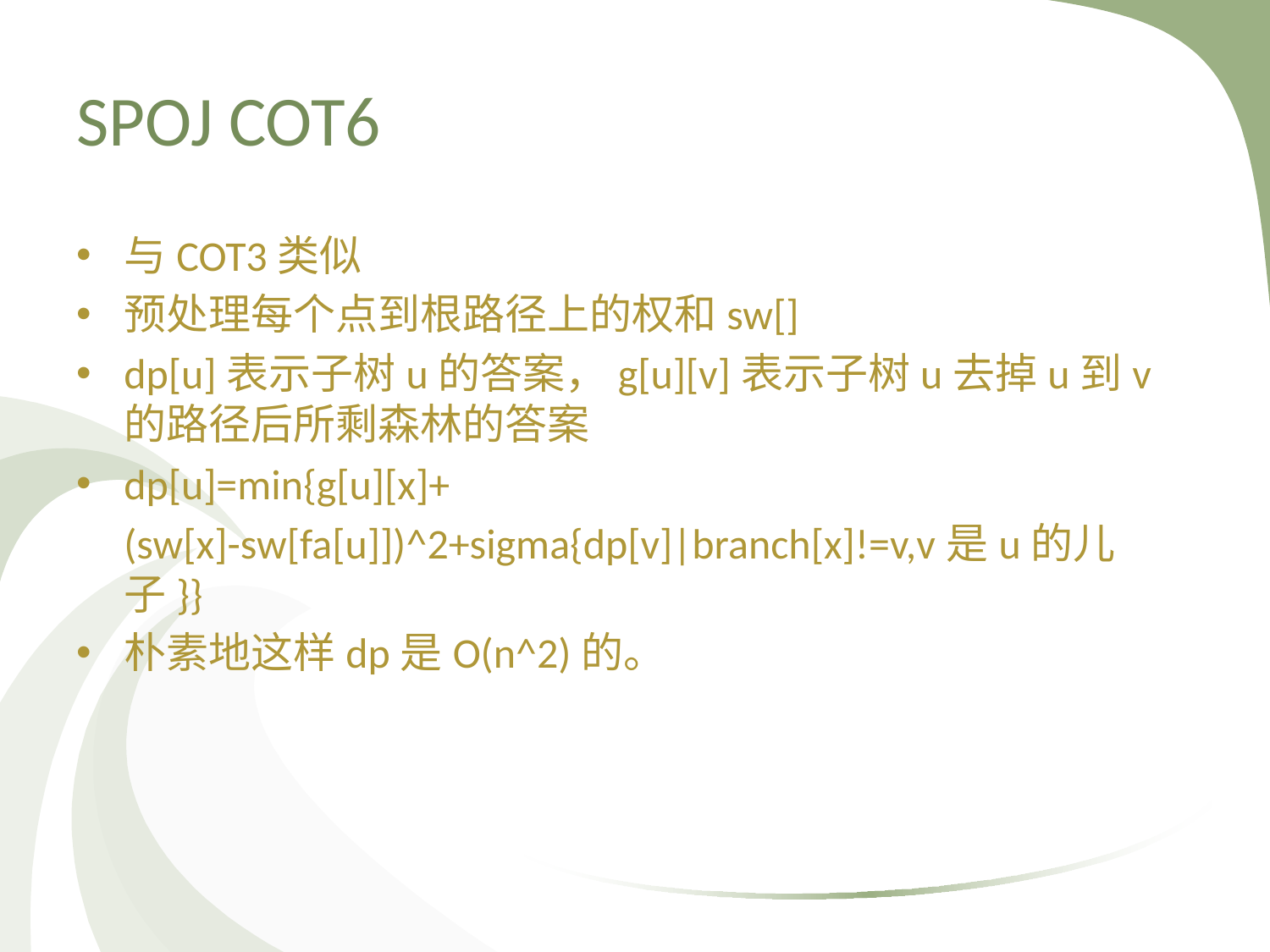

# SPOJ COT6
与COT3类似
预处理每个点到根路径上的权和sw[]
dp[u]表示子树u的答案，g[u][v]表示子树u去掉u到v的路径后所剩森林的答案
dp[u]=min{g[u][x]+
	(sw[x]-sw[fa[u]])^2+sigma{dp[v]|branch[x]!=v,v是u的儿子}}
朴素地这样dp是O(n^2)的。